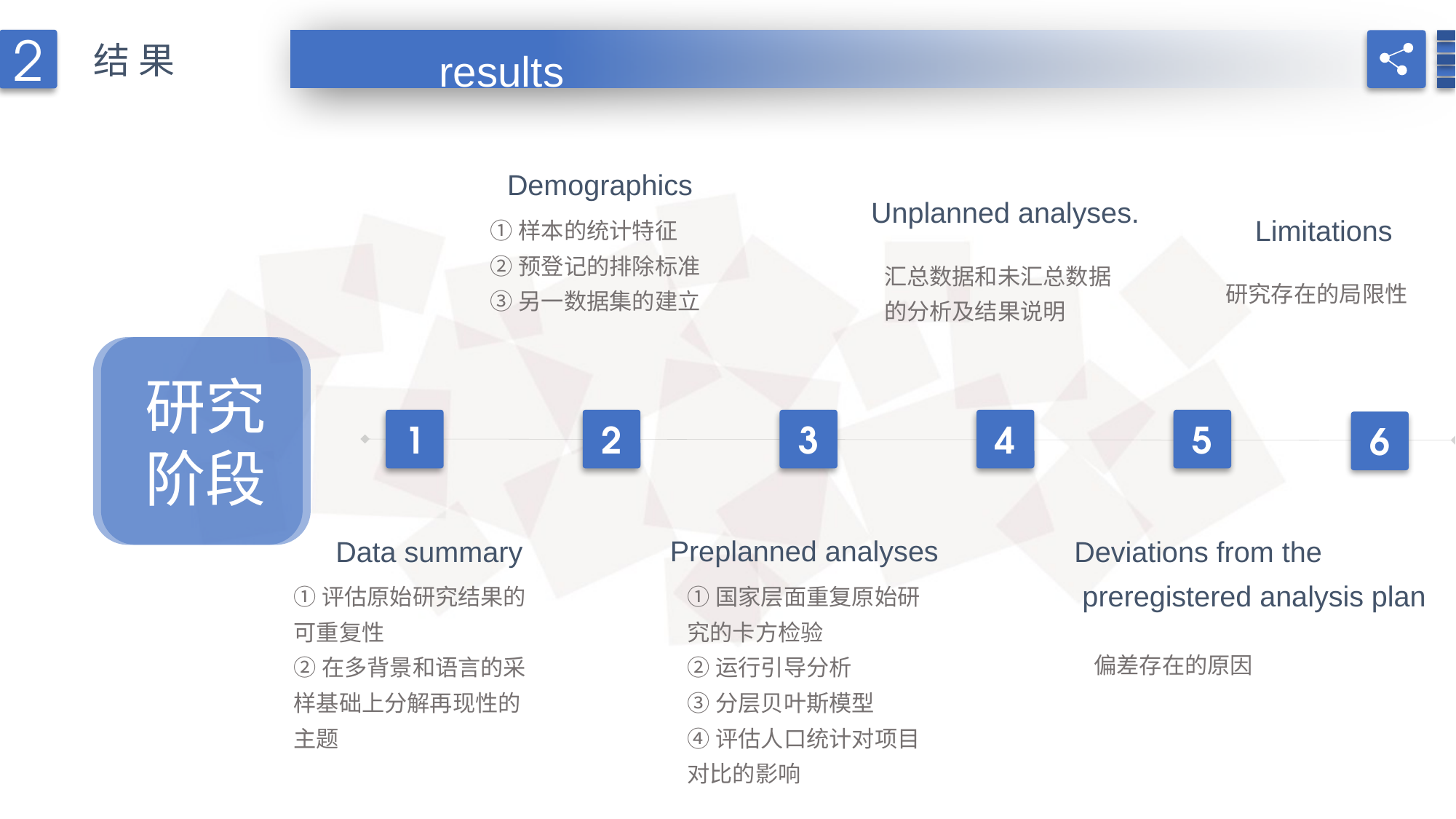

2

结果
results
Demographics
Unplanned analyses.
Limitations
①样本的统计特征
②预登记的排除标准
③另一数据集的建立
汇总数据和未汇总数据的分析及结果说明
研究存在的局限性

研究
阶段
1
2
3
4
5
6
Preplanned analyses
Data summary
Deviations from the
 preregistered analysis plan
①评估原始研究结果的可重复性
②在多背景和语言的采样基础上分解再现性的主题
①国家层面重复原始研究的卡方检验
②运行引导分析
③分层贝叶斯模型
④评估人口统计对项目对比的影响
偏差存在的原因